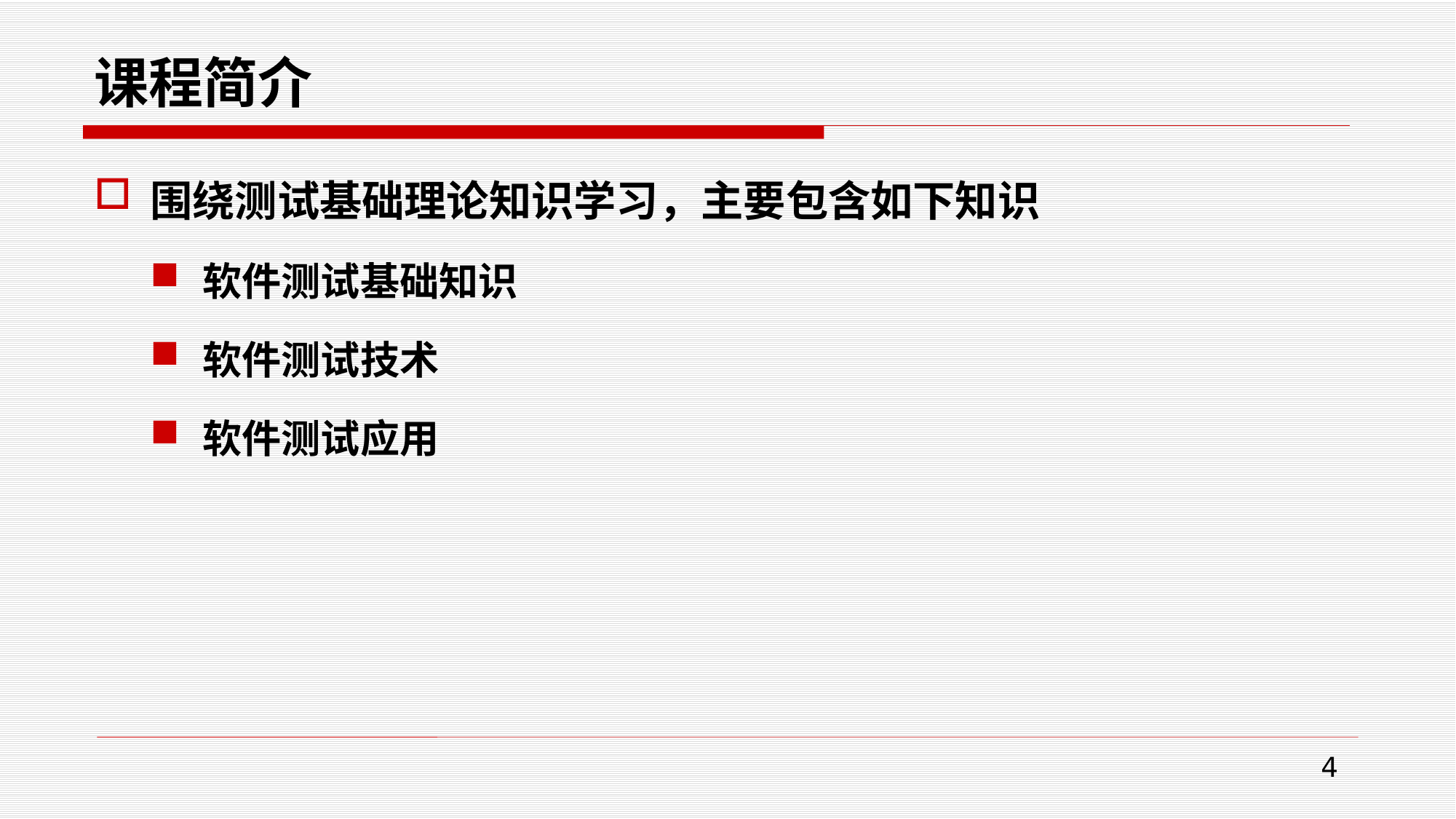

# 课程简介
围绕测试基础理论知识学习，主要包含如下知识
软件测试基础知识
软件测试技术
软件测试应用
4